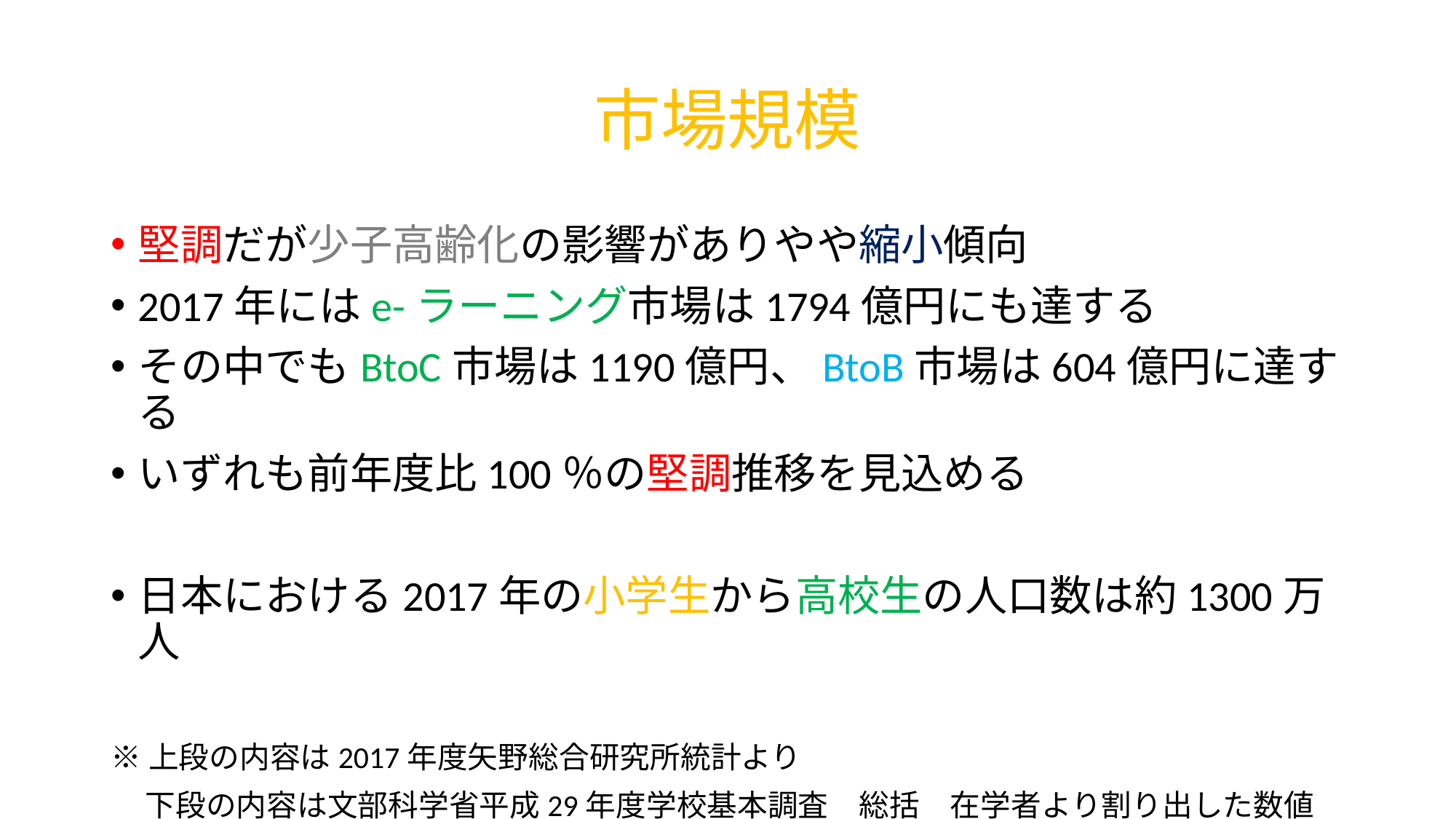

# 市場規模
堅調だが少子高齢化の影響がありやや縮小傾向
2017年にはe-ラーニング市場は1794億円にも達する
その中でもBtoC市場は1190億円、BtoB市場は604億円に達する
いずれも前年度比100％の堅調推移を見込める

日本における2017年の小学生から高校生の人口数は約1300万人

※上段の内容は2017年度矢野総合研究所統計より
    下段の内容は文部科学省平成29年度学校基本調査　総括　在学者より割り出した数値